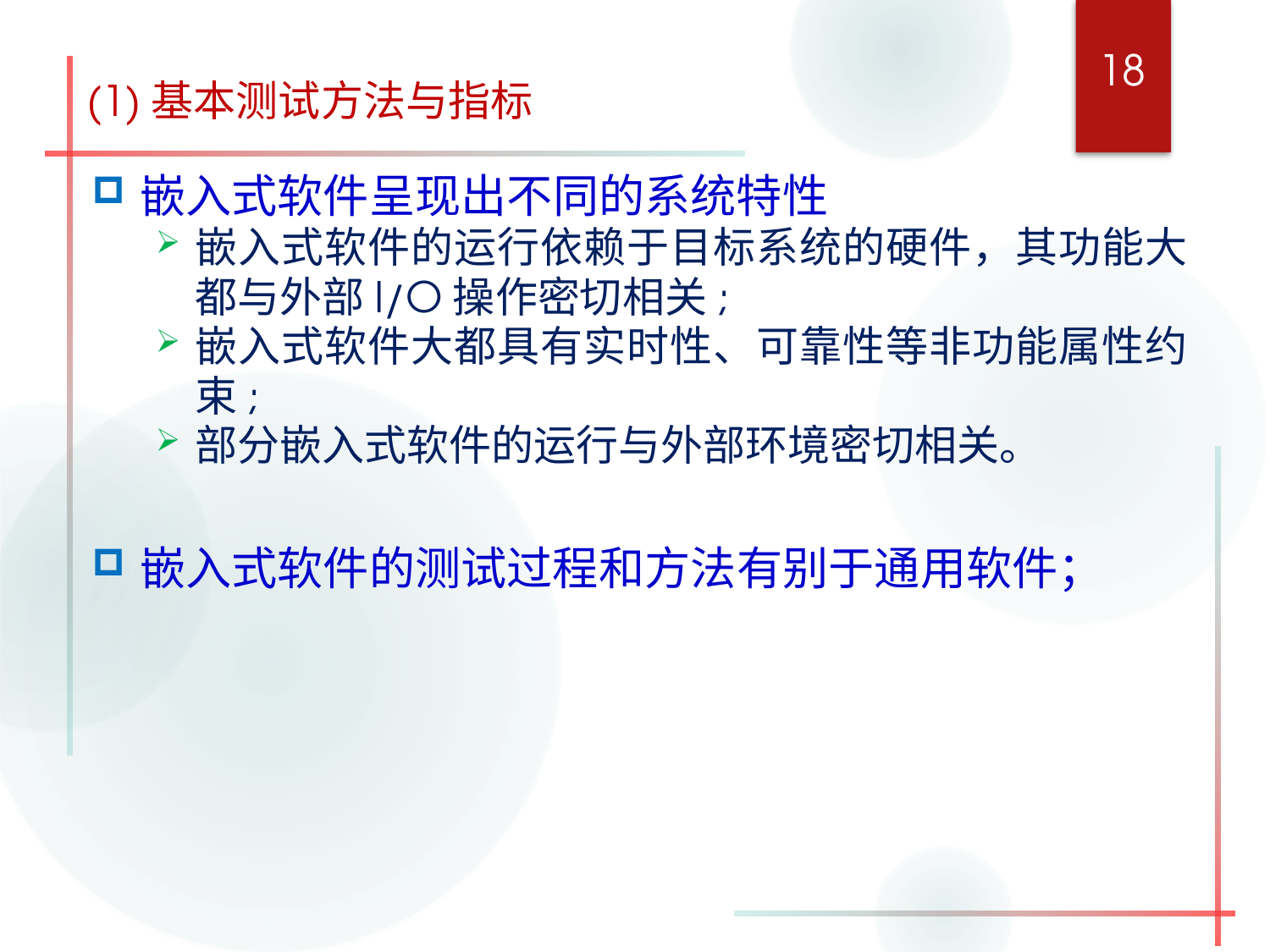

18
# (1)基本测试方法与指标
嵌入式软件呈现出不同的系统特性
嵌入式软件的运行依赖于目标系统的硬件，其功能大都与外部I/O操作密切相关;
嵌入式软件大都具有实时性、可靠性等非功能属性约束;
部分嵌入式软件的运行与外部环境密切相关。

嵌入式软件的测试过程和方法有别于通用软件；